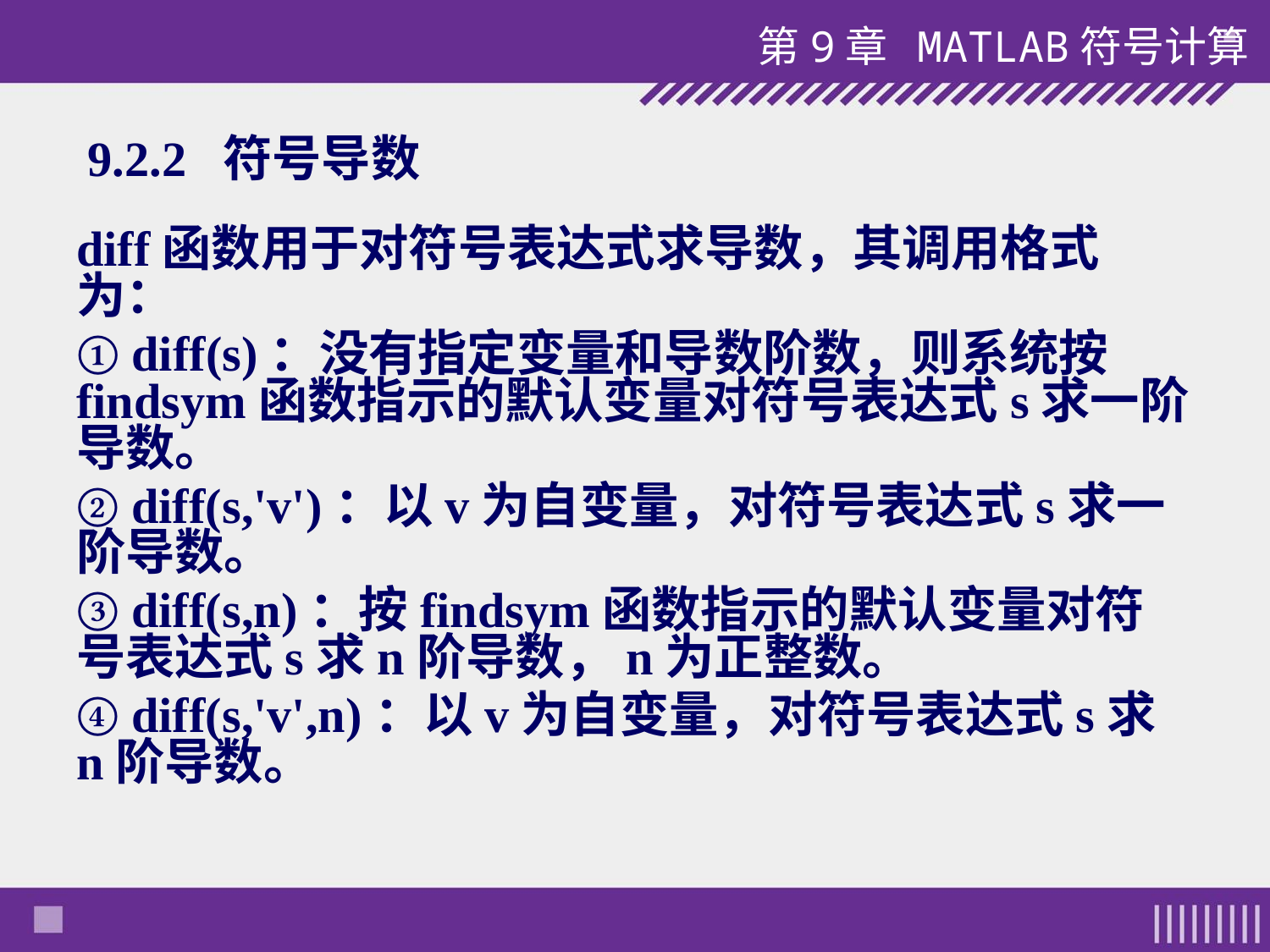

第9章  MATLAB符号计算
# 9.2.2  符号导数
diff函数用于对符号表达式求导数，其调用格式为：
① diff(s)：没有指定变量和导数阶数，则系统按findsym函数指示的默认变量对符号表达式s求一阶导数。
② diff(s,'v')：以v为自变量，对符号表达式s求一阶导数。
③ diff(s,n)：按findsym函数指示的默认变量对符号表达式s求n阶导数，n为正整数。
④ diff(s,'v',n)：以v为自变量，对符号表达式s求n阶导数。